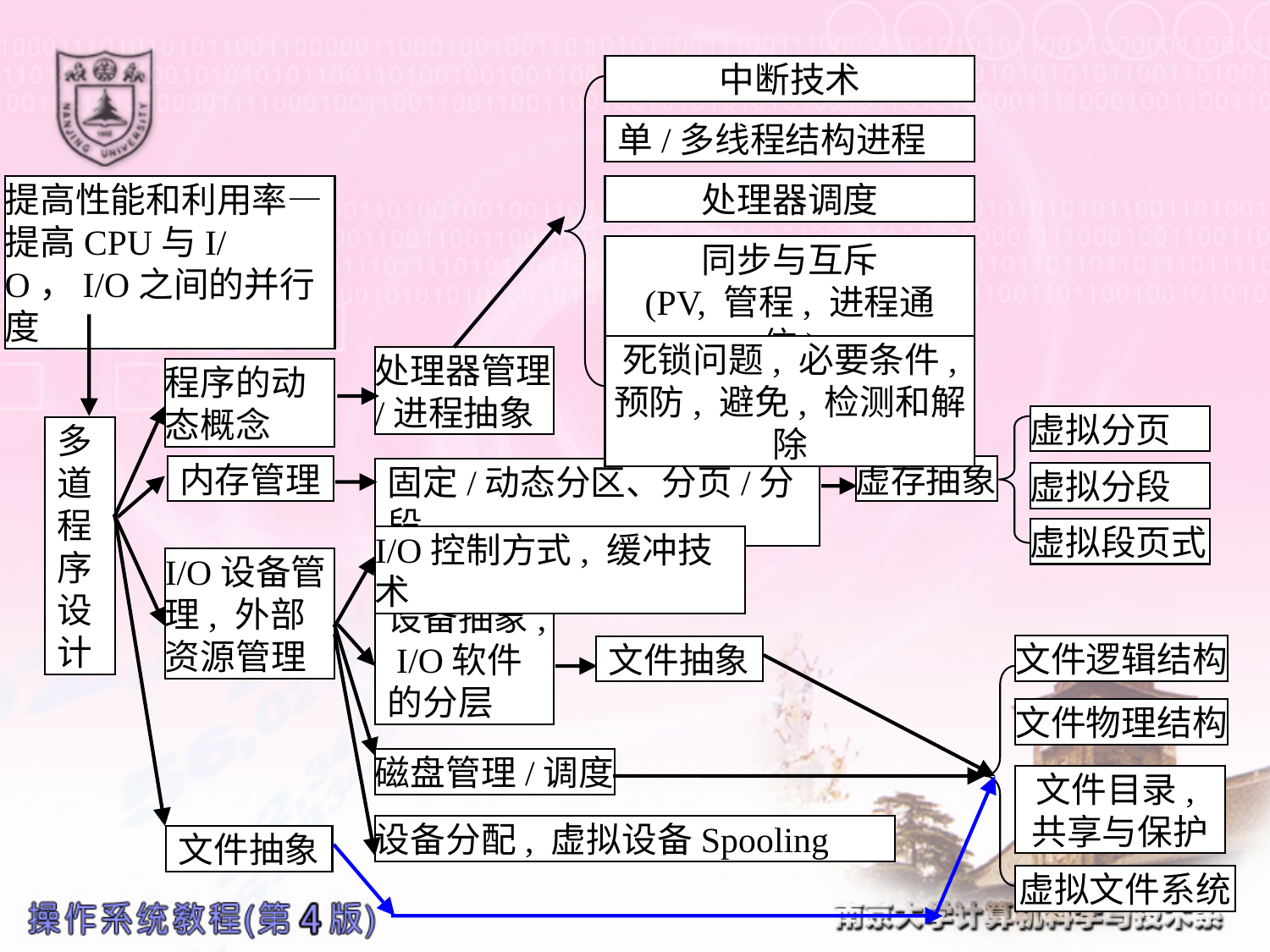

#
中断技术

单/多线程结构进程
提高性能和利用率—提高CPU与I/O，I/O之间的并行度
处理器调度

同步与互斥
(PV, 管程, 进程通信)

死锁问题, 必要条件, 预防, 避免, 检测和解除
处理器管理/进程抽象
程序的动态概念

虚拟分页

多道程序设计
内存管理
虚存抽象
固定/动态分区、分页/分段
虚拟分段

虚拟段页式
I/O控制方式, 缓冲技术
I/O设备管理, 外部资源管理

设备抽象, I/O软件的分层

文件逻辑结构

文件抽象

文件物理结构
磁盘管理/调度
文件目录,
共享与保护

设备分配, 虚拟设备Spooling
文件抽象

虚拟文件系统